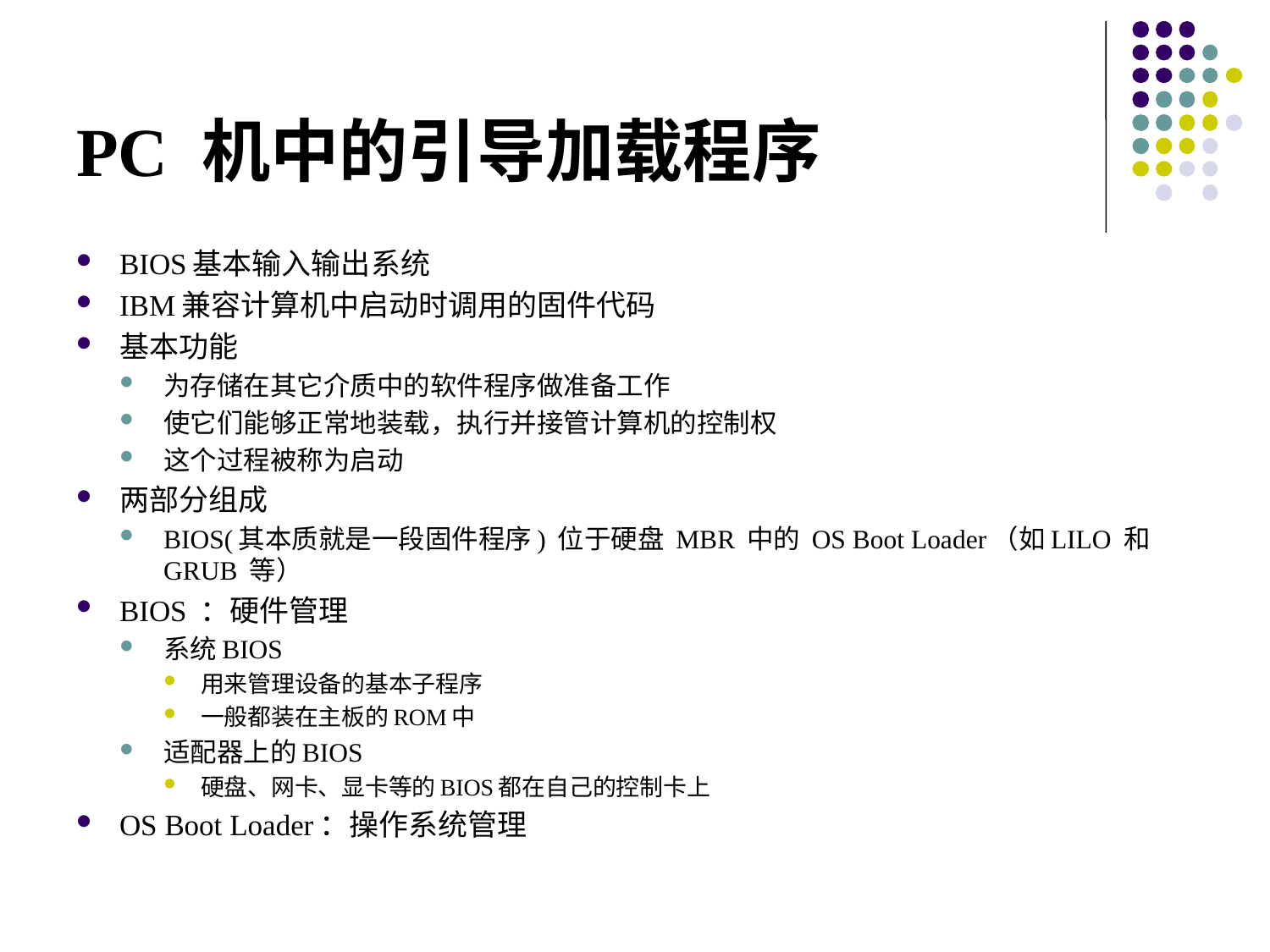

# PC 机中的引导加载程序
BIOS基本输入输出系统
IBM兼容计算机中启动时调用的固件代码
基本功能
为存储在其它介质中的软件程序做准备工作
使它们能够正常地装载，执行并接管计算机的控制权
这个过程被称为启动
两部分组成
BIOS(其本质就是一段固件程序) 位于硬盘 MBR 中的 OS Boot Loader（如LILO 和 GRUB 等）
BIOS ：硬件管理
系统BIOS
用来管理设备的基本子程序
一般都装在主板的ROM中
适配器上的BIOS
硬盘、网卡、显卡等的BIOS都在自己的控制卡上
OS Boot Loader：操作系统管理